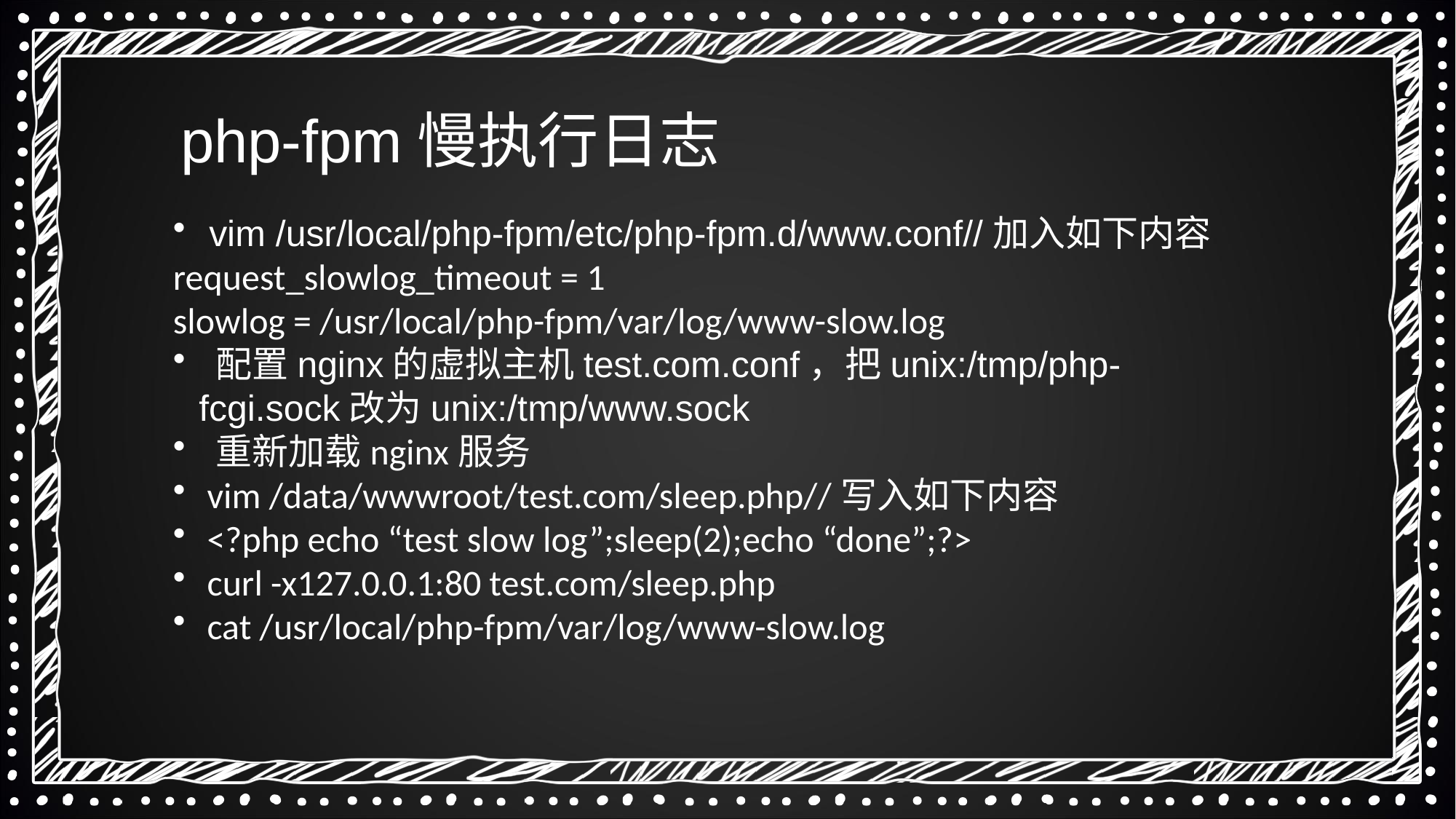

php-fpm慢执行日志
 vim /usr/local/php-fpm/etc/php-fpm.d/www.conf//加入如下内容
request_slowlog_timeout = 1
slowlog = /usr/local/php-fpm/var/log/www-slow.log
 配置nginx的虚拟主机test.com.conf，把unix:/tmp/php-fcgi.sock改为unix:/tmp/www.sock
 重新加载nginx服务
 vim /data/wwwroot/test.com/sleep.php//写入如下内容
 <?php echo “test slow log”;sleep(2);echo “done”;?>
 curl -x127.0.0.1:80 test.com/sleep.php
 cat /usr/local/php-fpm/var/log/www-slow.log